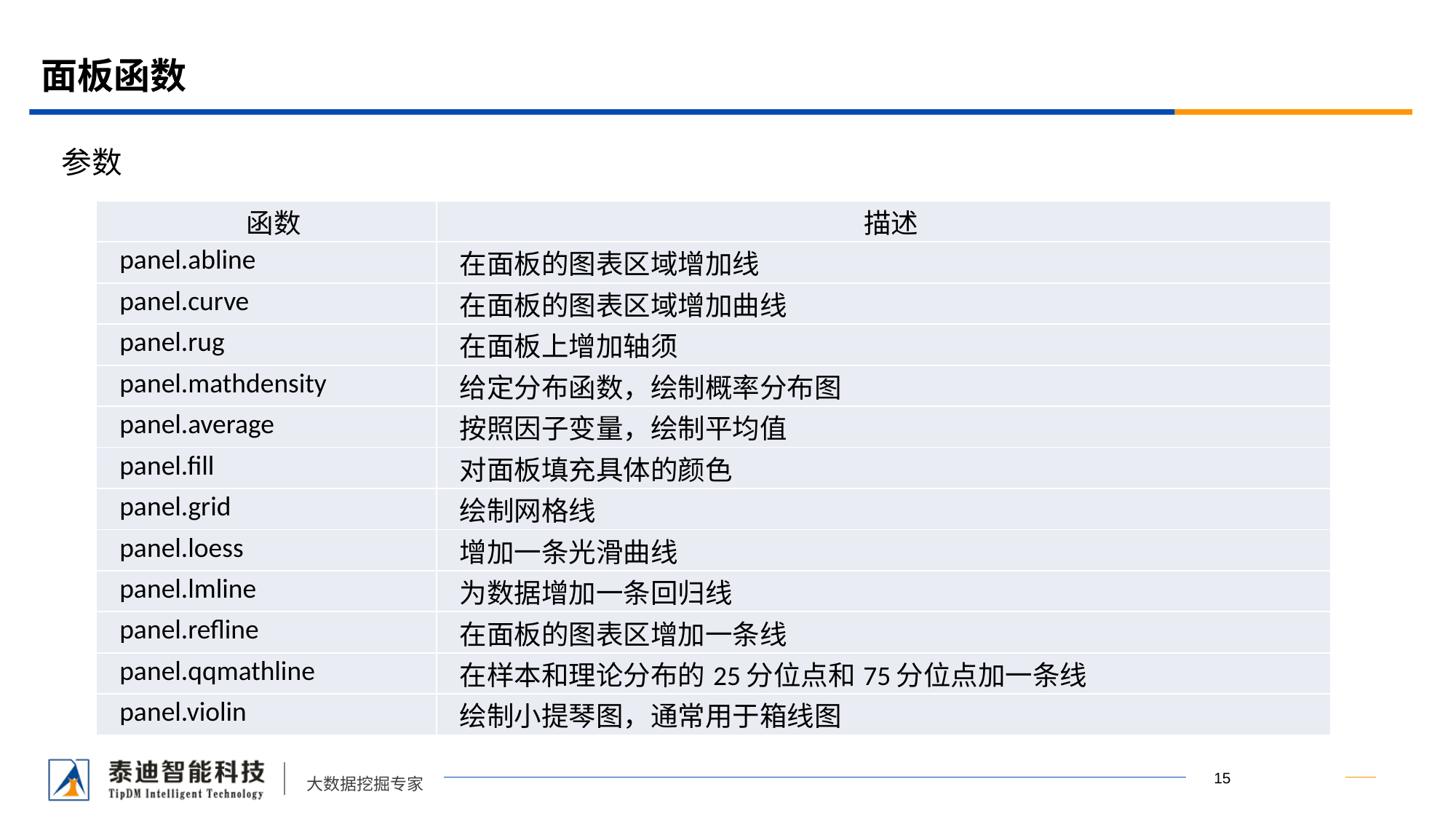

# 面板函数
参数
| 函数 | 描述 |
| --- | --- |
| panel.abline | 在面板的图表区域增加线 |
| panel.curve | 在面板的图表区域增加曲线 |
| panel.rug | 在面板上增加轴须 |
| panel.mathdensity | 给定分布函数，绘制概率分布图 |
| panel.average | 按照因子变量，绘制平均值 |
| panel.fill | 对面板填充具体的颜色 |
| panel.grid | 绘制网格线 |
| panel.loess | 增加一条光滑曲线 |
| panel.lmline | 为数据增加一条回归线 |
| panel.refline | 在面板的图表区增加一条线 |
| panel.qqmathline | 在样本和理论分布的25分位点和75分位点加一条线 |
| panel.violin | 绘制小提琴图，通常用于箱线图 |